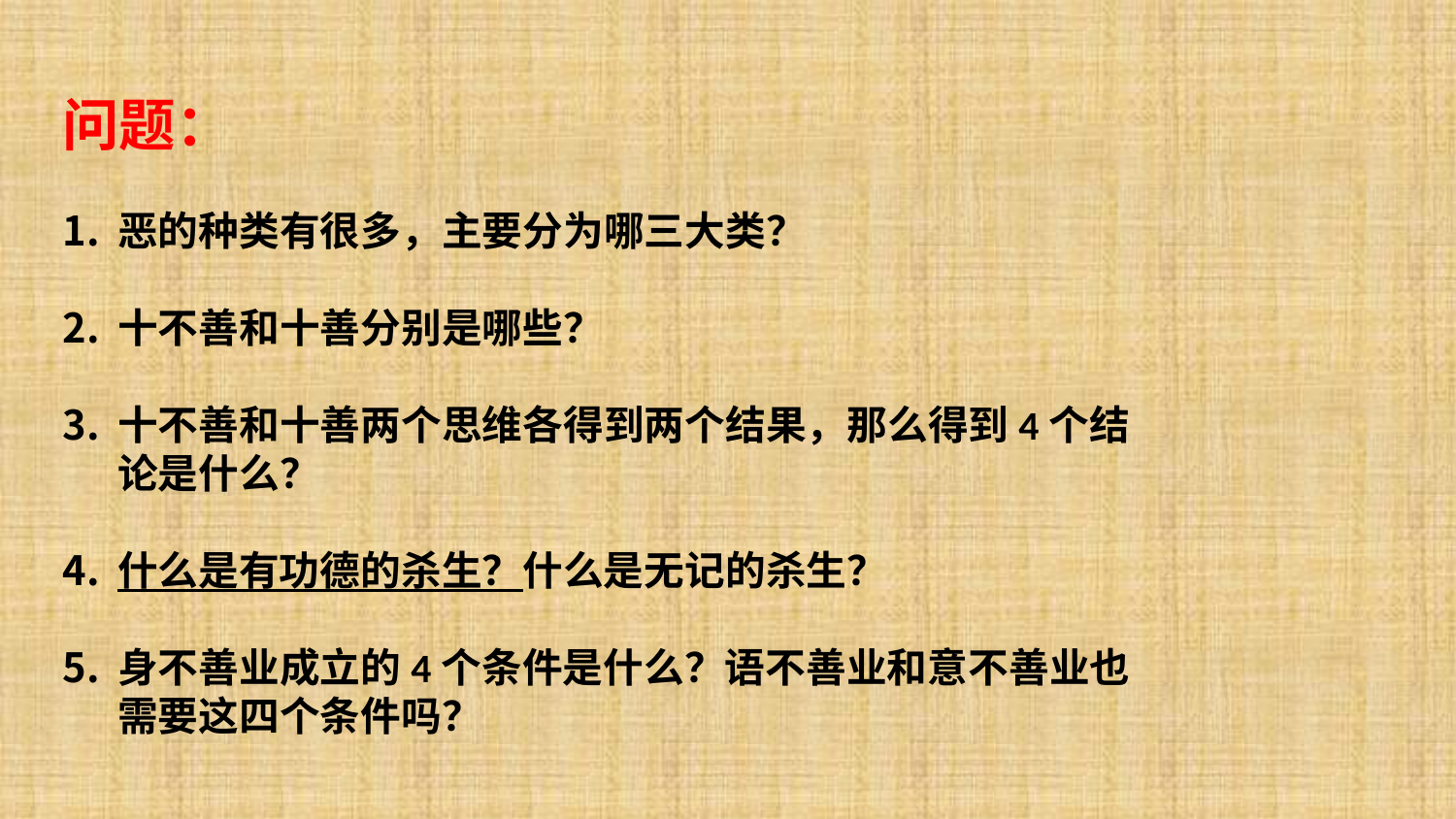

问题：

恶的种类有很多，主要分为哪三大类？

十不善和十善分别是哪些？

十不善和十善两个思维各得到两个结果，那么得到4个结论是什么？

什么是有功德的杀生？什么是无记的杀生？

身不善业成立的4个条件是什么？语不善业和意不善业也需要这四个条件吗？